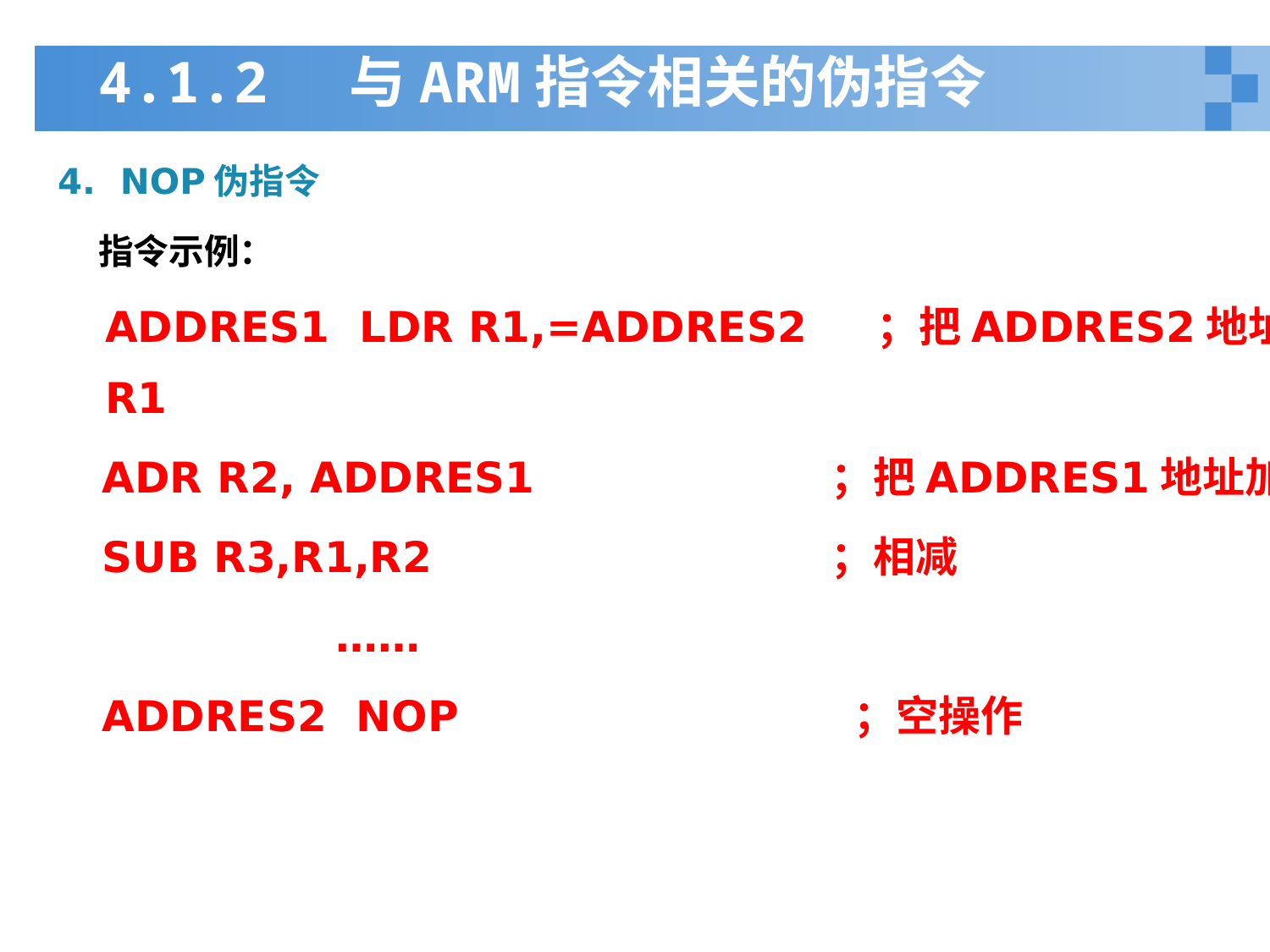

# 4.1.2  与ARM指令相关的伪指令
4.  NOP伪指令
    指令示例：
	ADDRES1  LDR R1,=ADDRES2    ；把ADDRES2地址加载给R1
   ADR R2, ADDRES1	              ；把ADDRES1地址加载给R2
   SUB R3,R1,R2		              ；相减
		       ……
   ADDRES2  NOP                          ；空操作